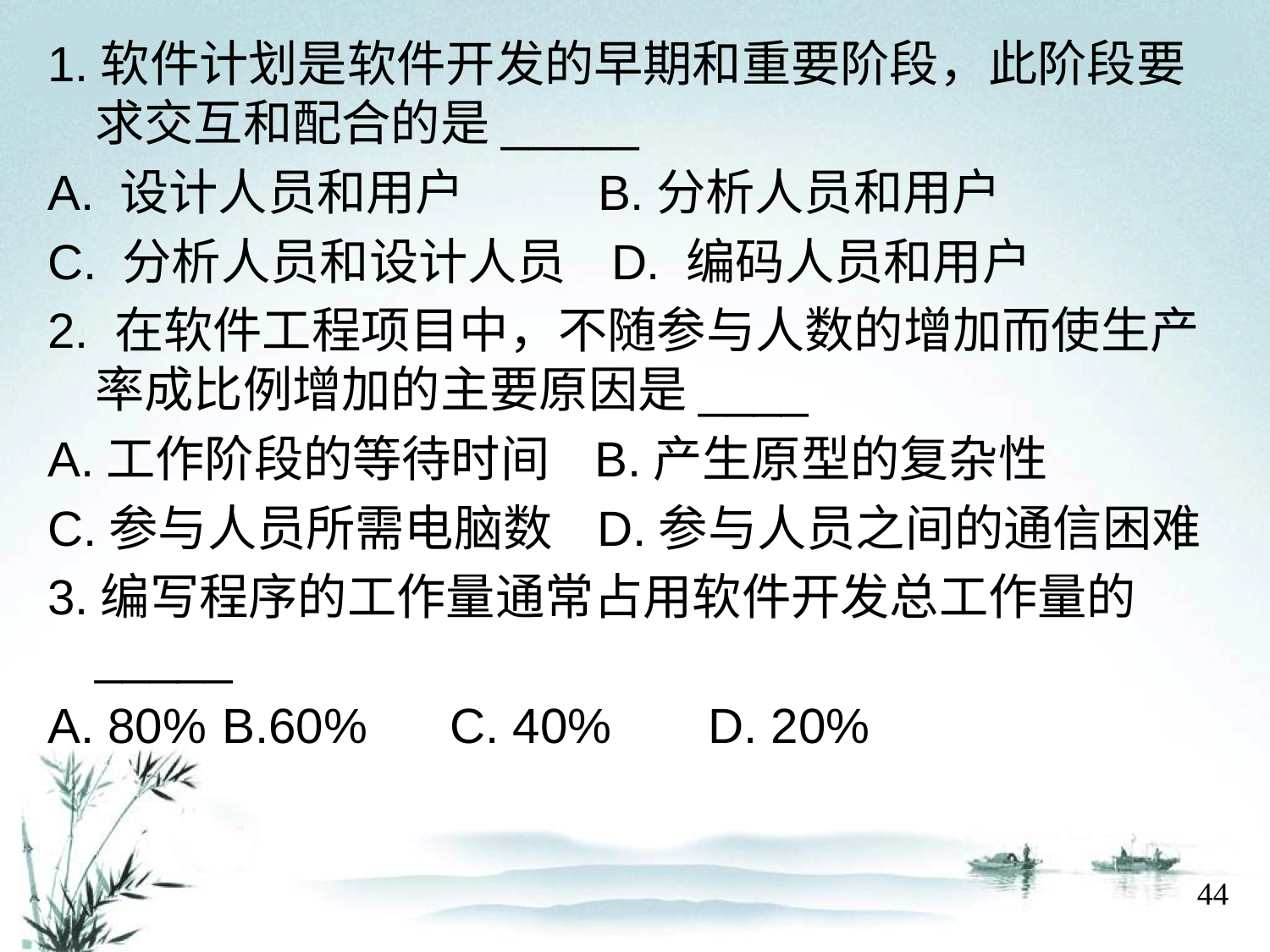

1.软件计划是软件开发的早期和重要阶段，此阶段要求交互和配合的是_____
A. 设计人员和用户           B.分析人员和用户
C. 分析人员和设计人员   D. 编码人员和用户
2. 在软件工程项目中，不随参与人数的增加而使生产率成比例增加的主要原因是____
A.工作阶段的等待时间   B.产生原型的复杂性
C.参与人员所需电脑数   D.参与人员之间的通信困难
3.编写程序的工作量通常占用软件开发总工作量的_____
A. 80%	B.60%      C. 40%       D. 20%
44